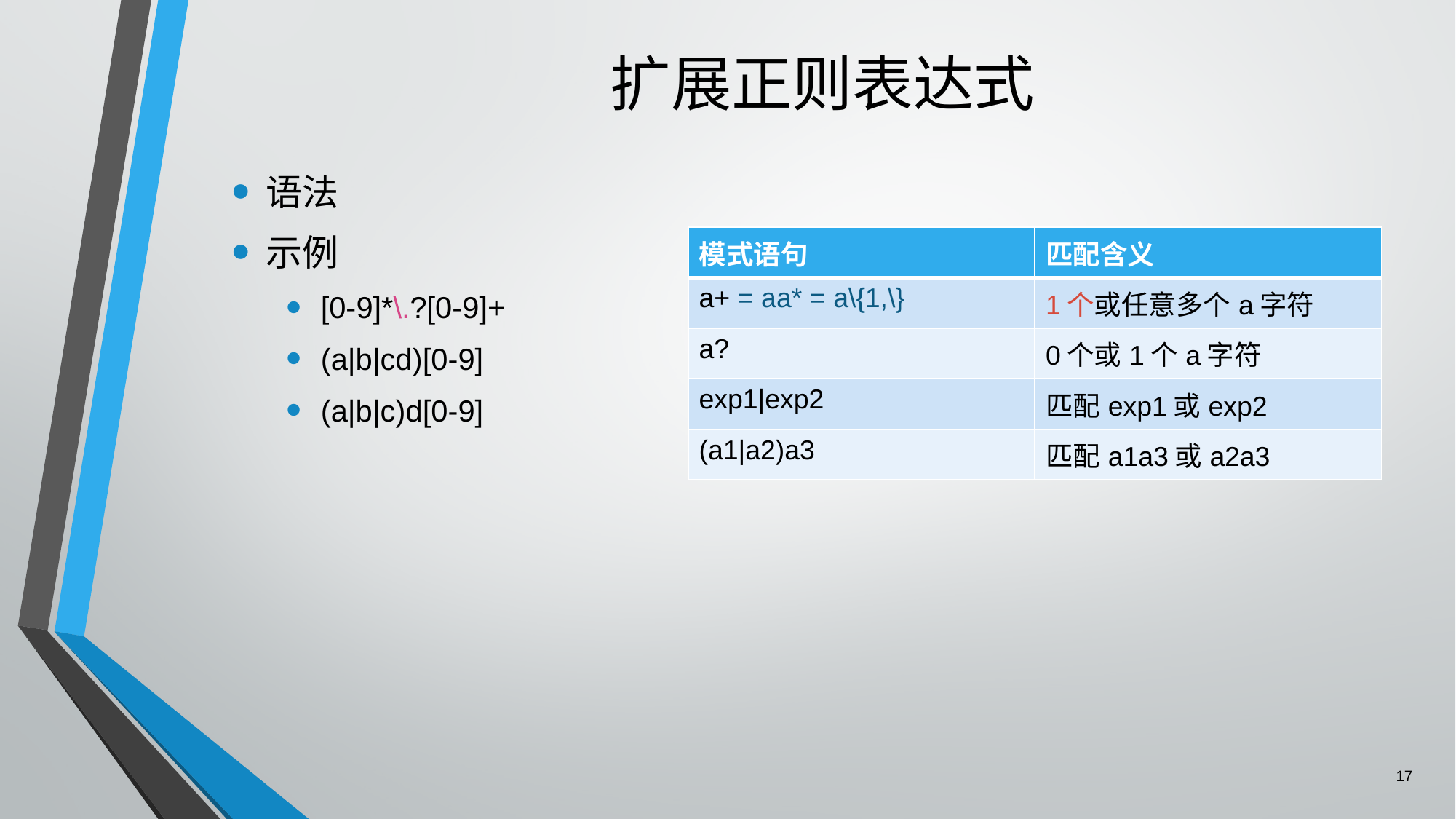

# 扩展正则表达式
语法
示例
[0-9]*\.?[0-9]+
(a|b|cd)[0-9]
(a|b|c)d[0-9]
| 模式语句 | 匹配含义 |
| --- | --- |
| a+ = aa\* = a\{1,\} | 1个或任意多个a字符 |
| a? | 0个或1个a字符 |
| exp1|exp2 | 匹配exp1或exp2 |
| (a1|a2)a3 | 匹配a1a3或a2a3 |
17